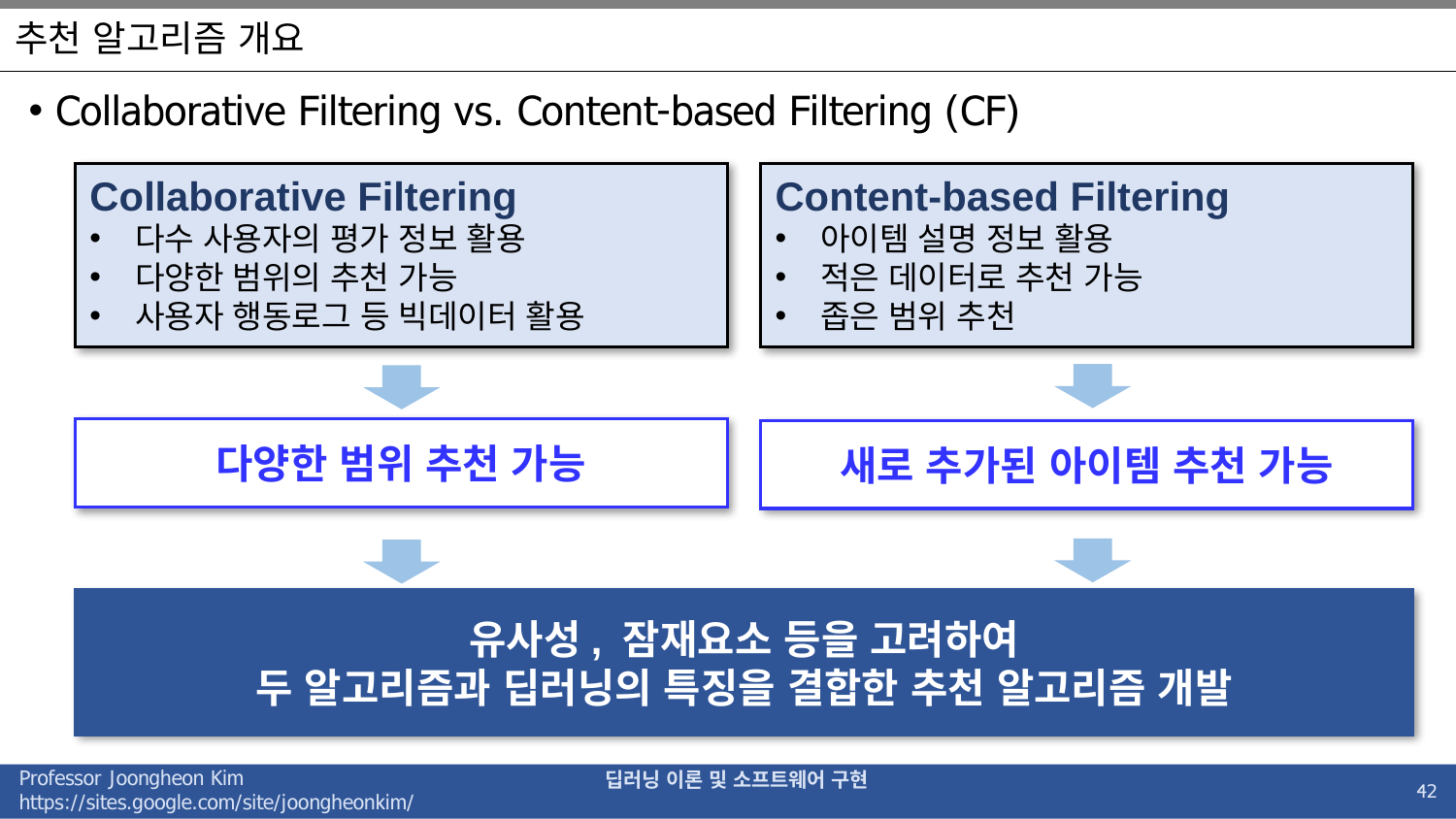

# 추천 알고리즘 개요
Collaborative Filtering vs. Content-based Filtering (CF)
Collaborative Filtering
다수 사용자의 평가 정보 활용
다양한 범위의 추천 가능
사용자 행동로그 등 빅데이터 활용
Content-based Filtering
아이템 설명 정보 활용
적은 데이터로 추천 가능
좁은 범위 추천

다양한 범위 추천 가능
새로 추가된 아이템 추천 가능

유사성, 잠재요소 등을 고려하여
두 알고리즘과 딥러닝의 특징을 결합한 추천 알고리즘 개발
42